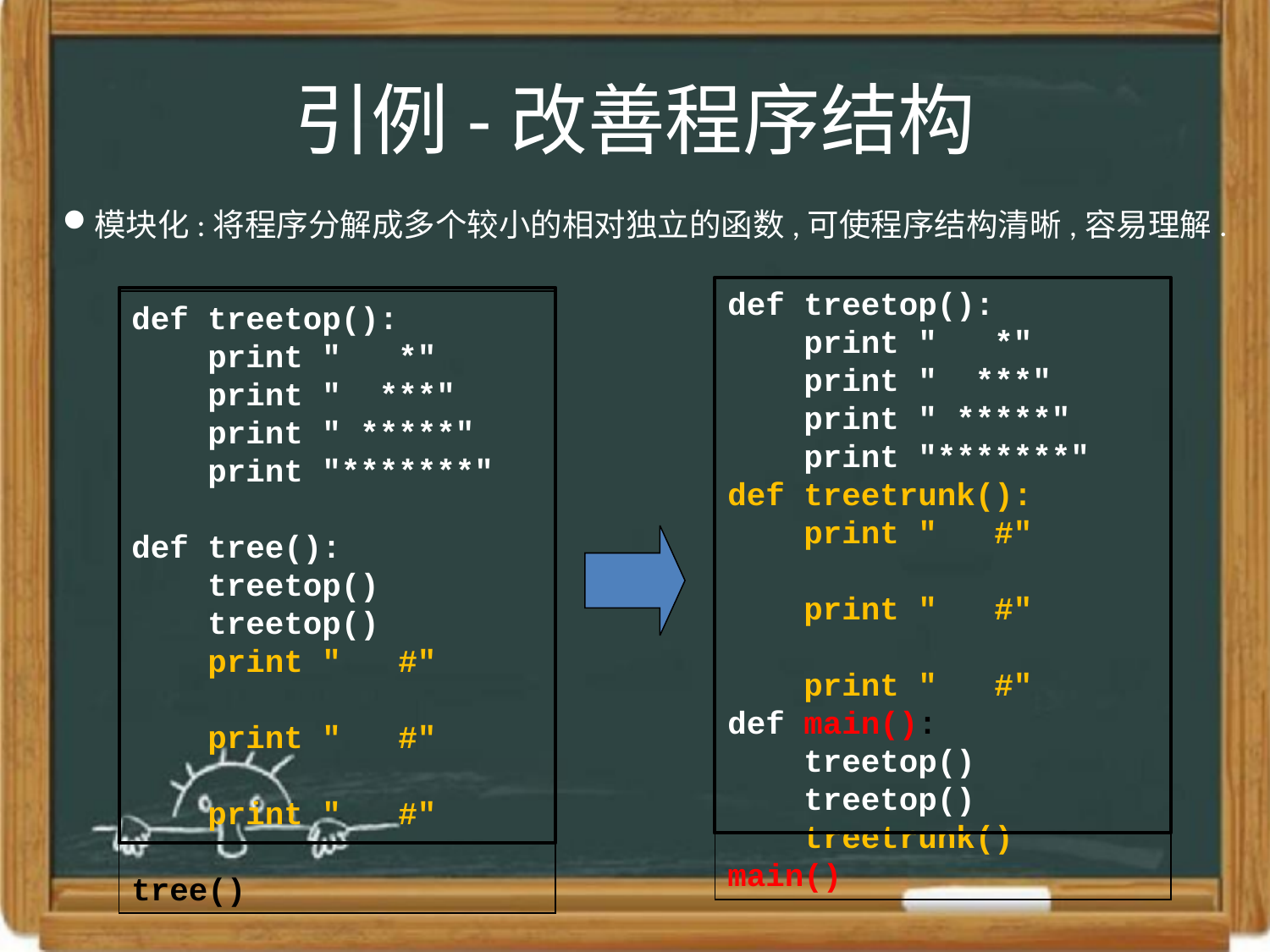

# 引例-改善程序结构
模块化:将程序分解成多个较小的相对独立的函数,可使程序结构清晰,容易理解.

def treetop():
    print "   *"
    print "  ***"
    print " *****"
    print "*******"
def treetrunk():
    print "   #"
    print "   #"
    print "   #"
def main():
    treetop()
    treetop()
    treetrunk()
main()

def treetop():
    print "   *"
    print "  ***"
    print " *****"
    print "*******"

def tree():
    treetop()
    treetop()
    print "   #"
    print "   #"
    print "   #"

tree()